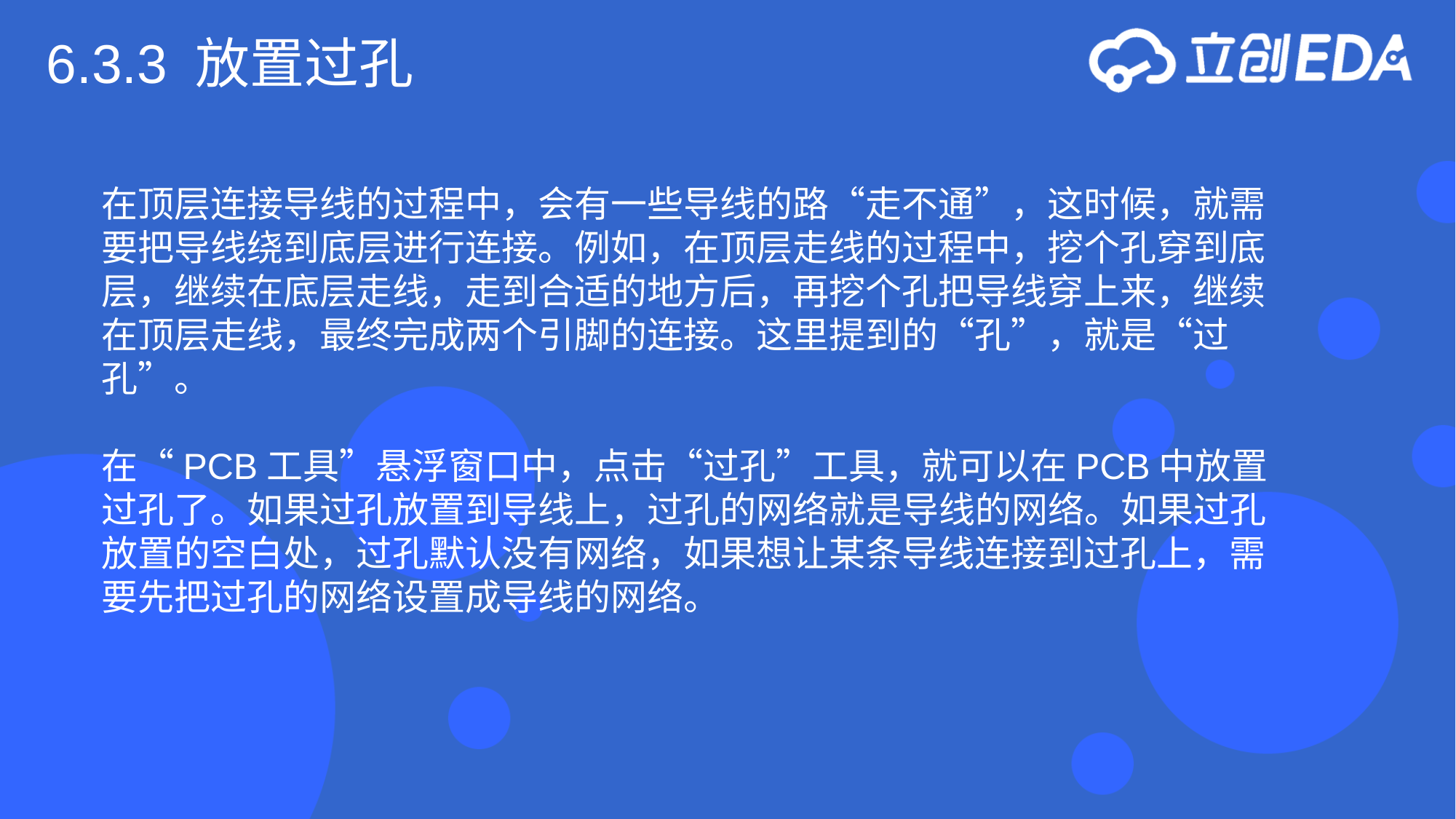

6.3.3 放置过孔
在顶层连接导线的过程中，会有一些导线的路“走不通”，这时候，就需要把导线绕到底层进行连接。例如，在顶层走线的过程中，挖个孔穿到底层，继续在底层走线，走到合适的地方后，再挖个孔把导线穿上来，继续在顶层走线，最终完成两个引脚的连接。这里提到的“孔”，就是“过孔”。

在“PCB工具”悬浮窗口中，点击“过孔”工具，就可以在PCB中放置过孔了。如果过孔放置到导线上，过孔的网络就是导线的网络。如果过孔放置的空白处，过孔默认没有网络，如果想让某条导线连接到过孔上，需要先把过孔的网络设置成导线的网络。